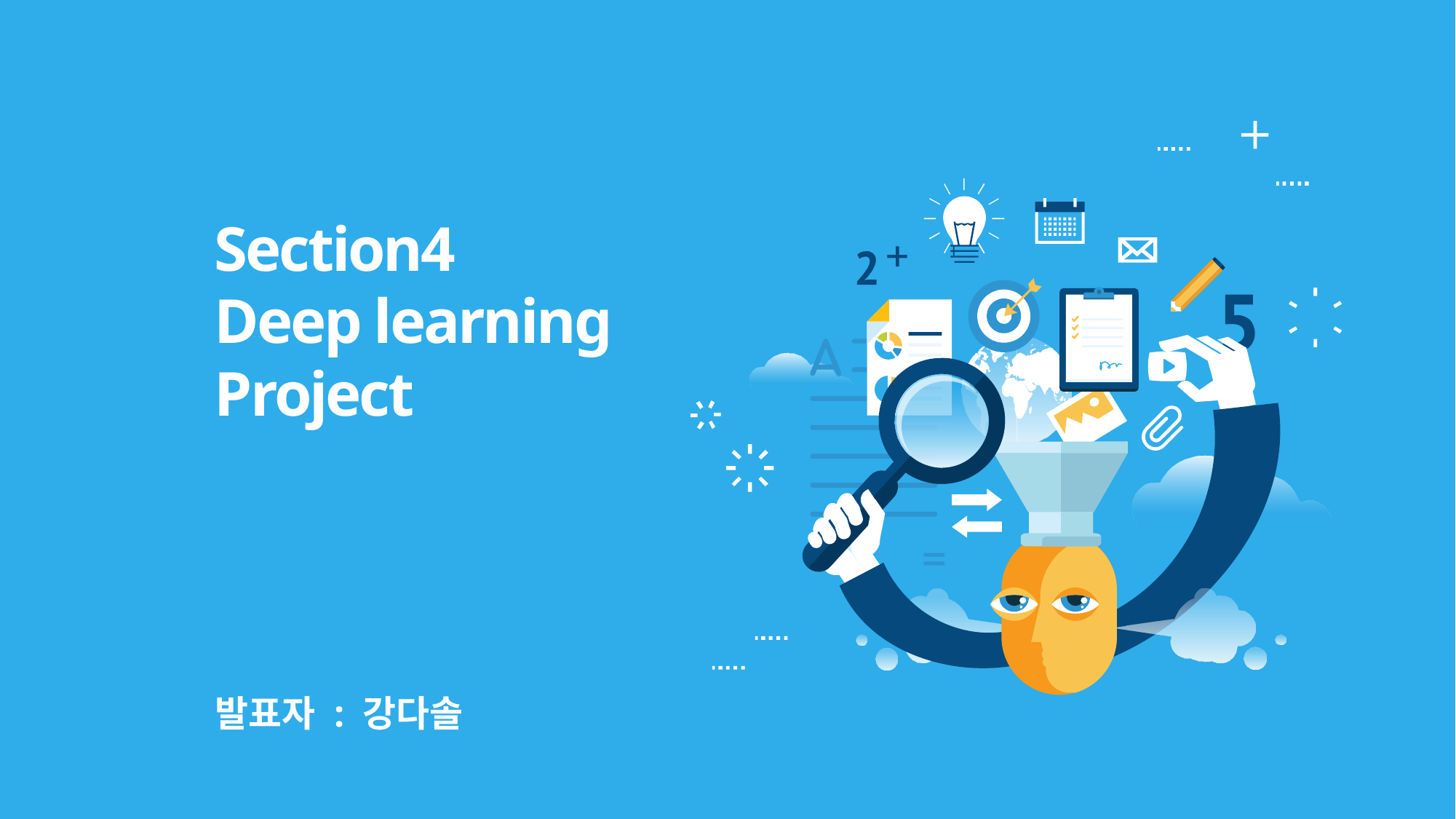

Section4
Deep learning
Project

발표자 : 강다솔